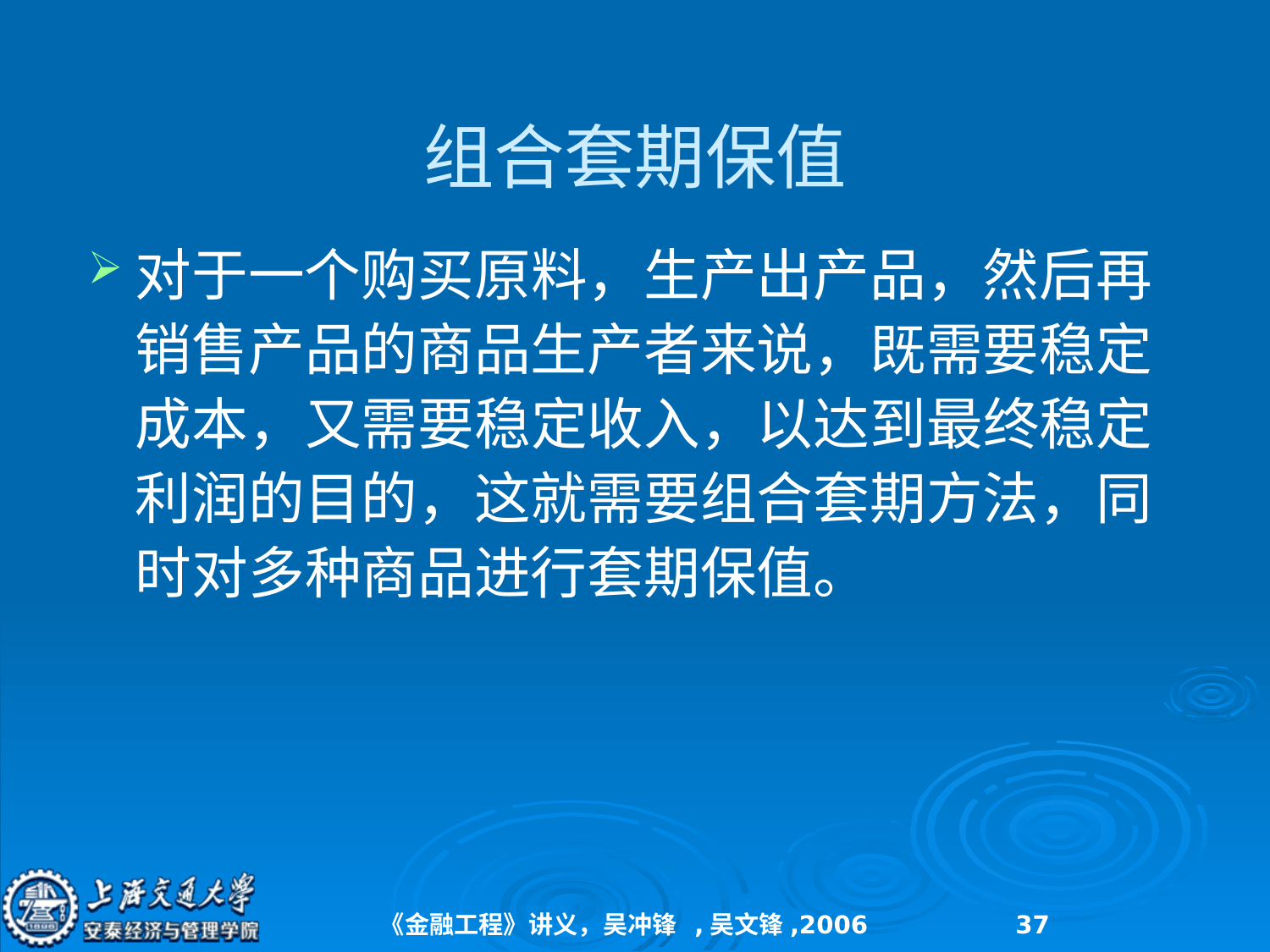

# 组合套期保值
对于一个购买原料，生产出产品，然后再销售产品的商品生产者来说，既需要稳定成本，又需要稳定收入，以达到最终稳定利润的目的，这就需要组合套期方法，同时对多种商品进行套期保值。